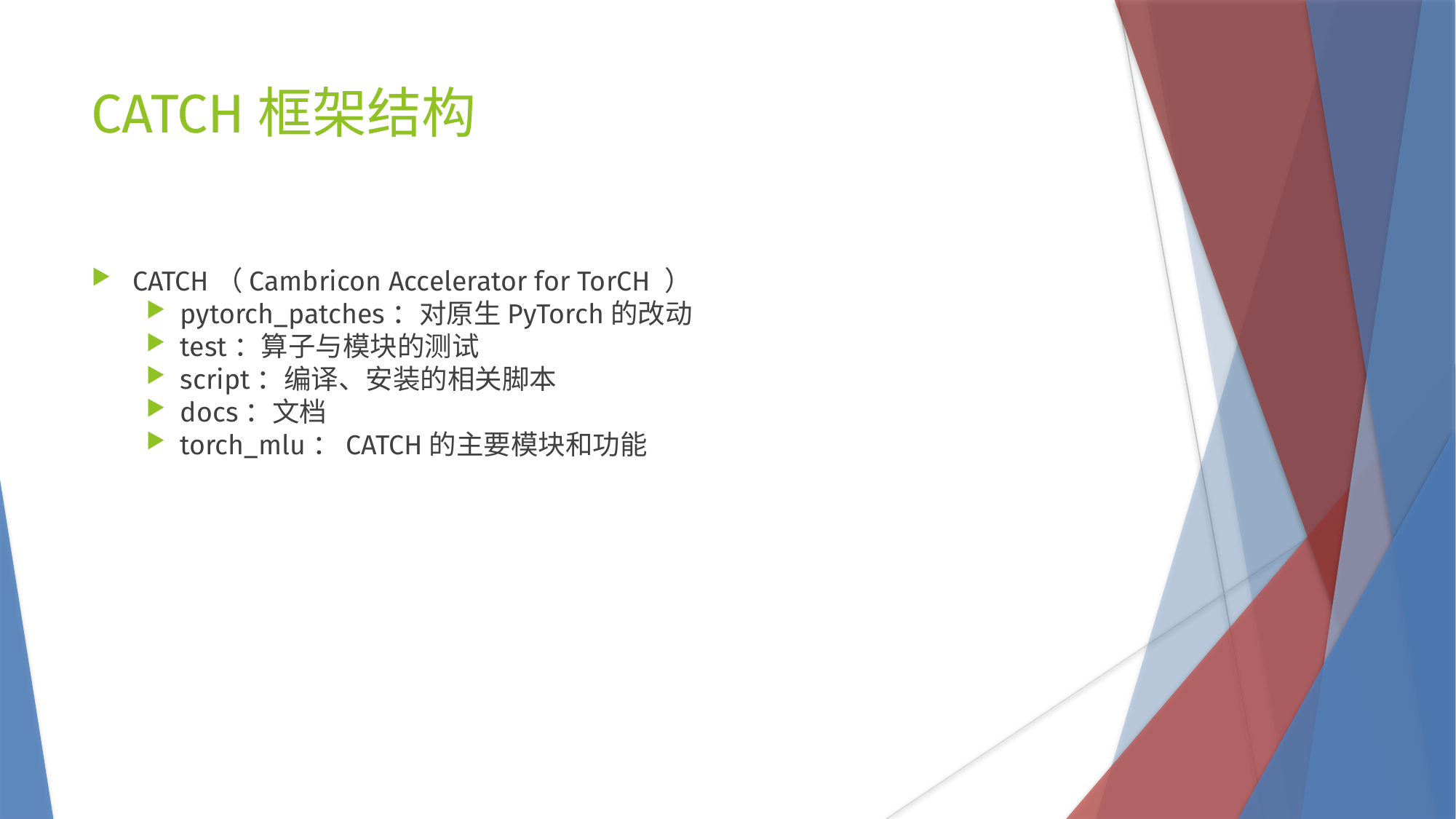

CATCH框架结构
CATCH（Cambricon Accelerator for TorCH ）
pytorch_patches：对原生PyTorch的改动
test：算子与模块的测试
script：编译、安装的相关脚本
docs：文档
torch_mlu：CATCH的主要模块和功能